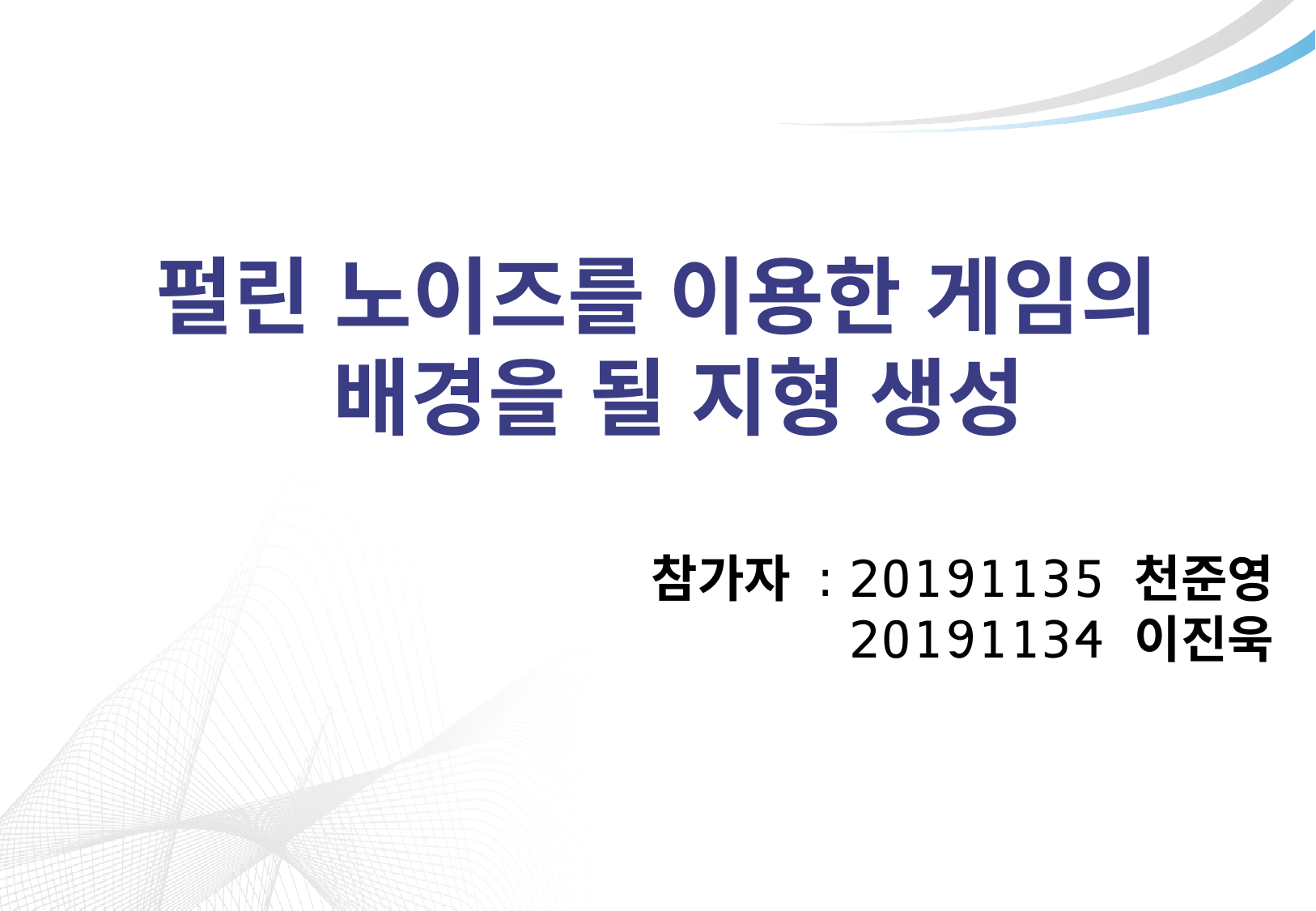

펄린 노이즈를 이용한 게임의
 배경을 될 지형 생성

참가자 : 20191135 천준영
20191134 이진욱